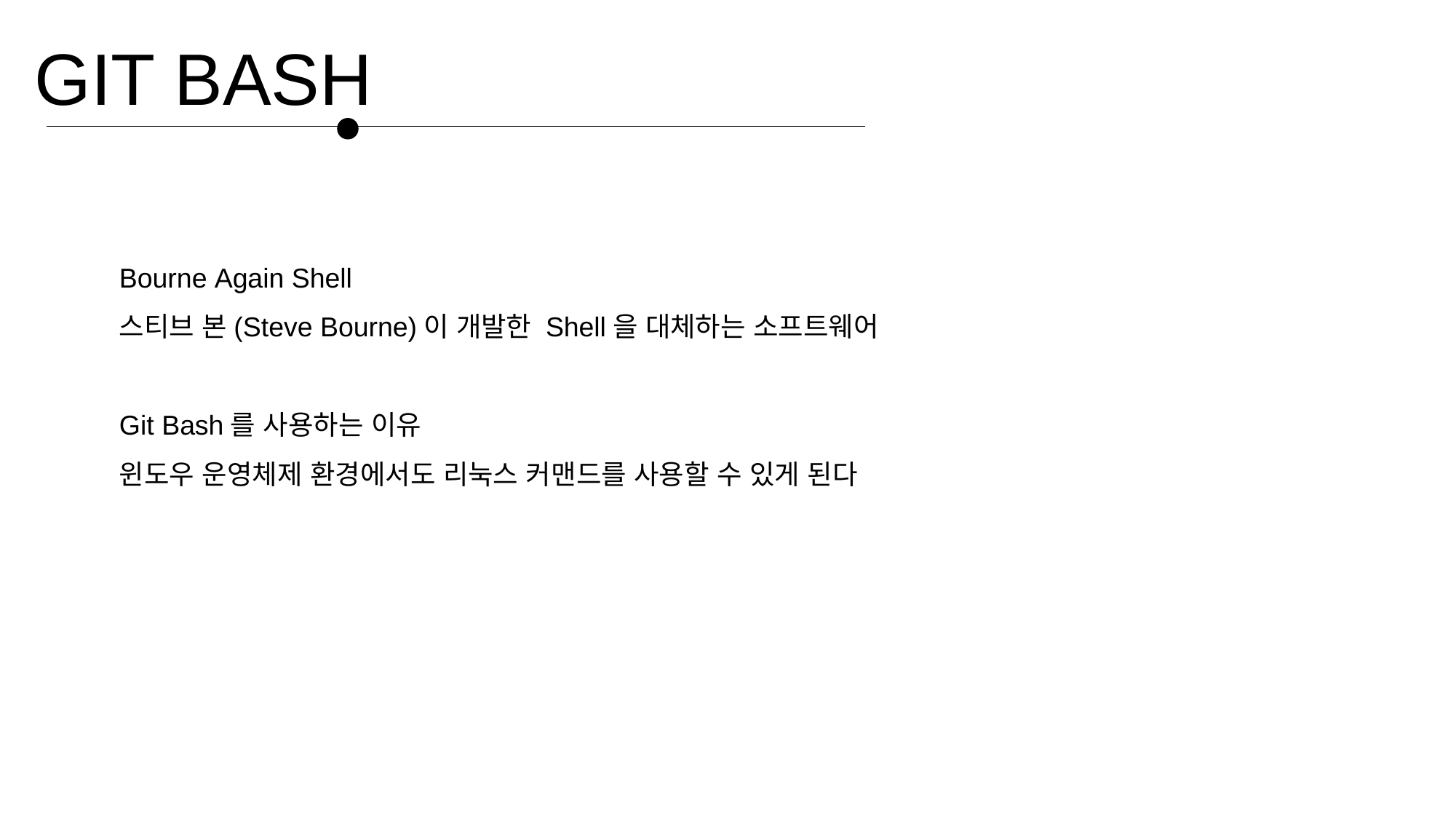

GIT BASH

Bourne Again Shell
스티브 본(Steve Bourne)이 개발한 Shell을 대체하는 소프트웨어

Git Bash를 사용하는 이유
윈도우 운영체제 환경에서도 리눅스 커맨드를 사용할 수 있게 된다